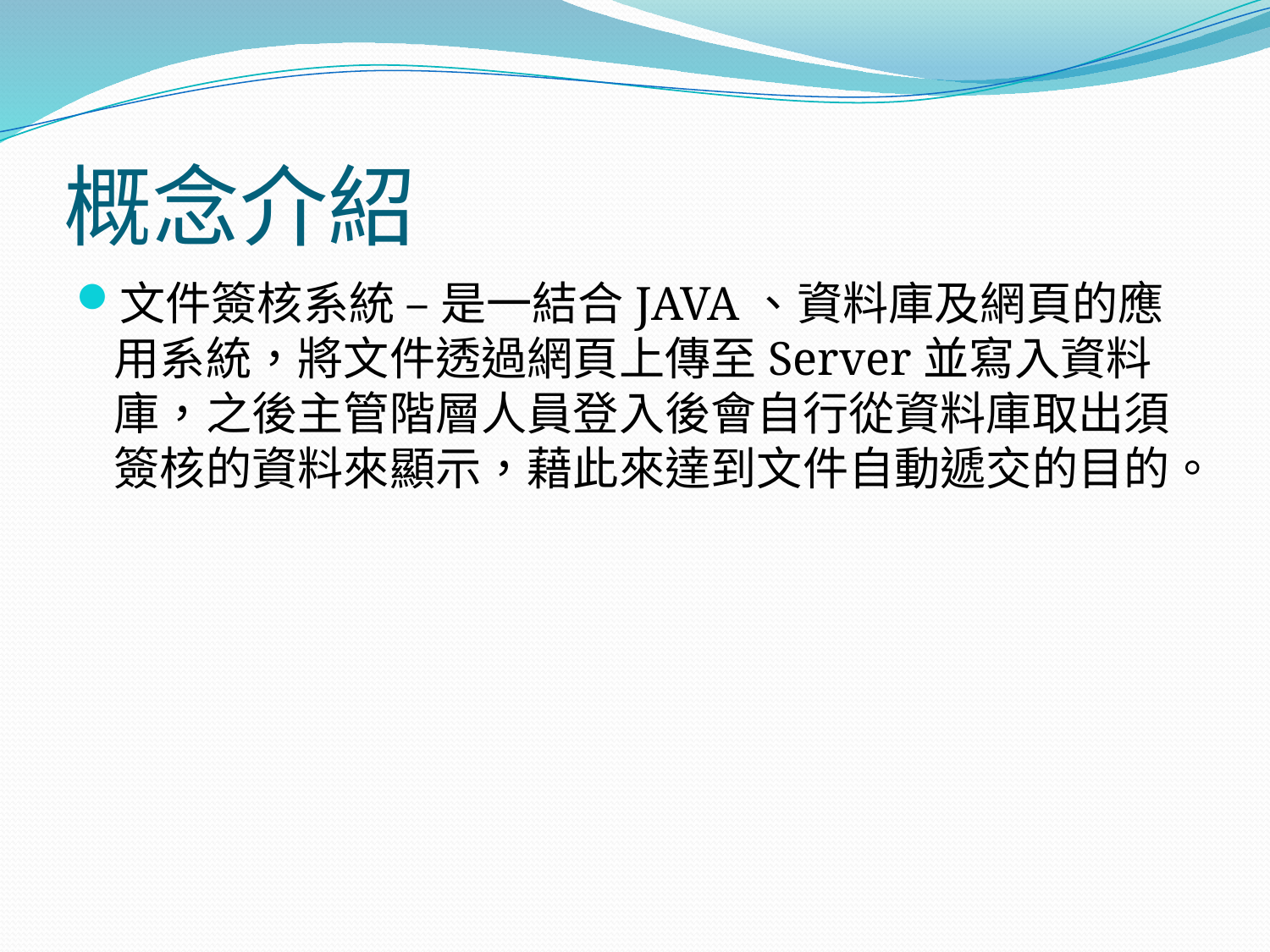

# 概念介紹
文件簽核系統 – 是一結合JAVA、資料庫及網頁的應用系統，將文件透過網頁上傳至Server並寫入資料庫，之後主管階層人員登入後會自行從資料庫取出須簽核的資料來顯示，藉此來達到文件自動遞交的目的。